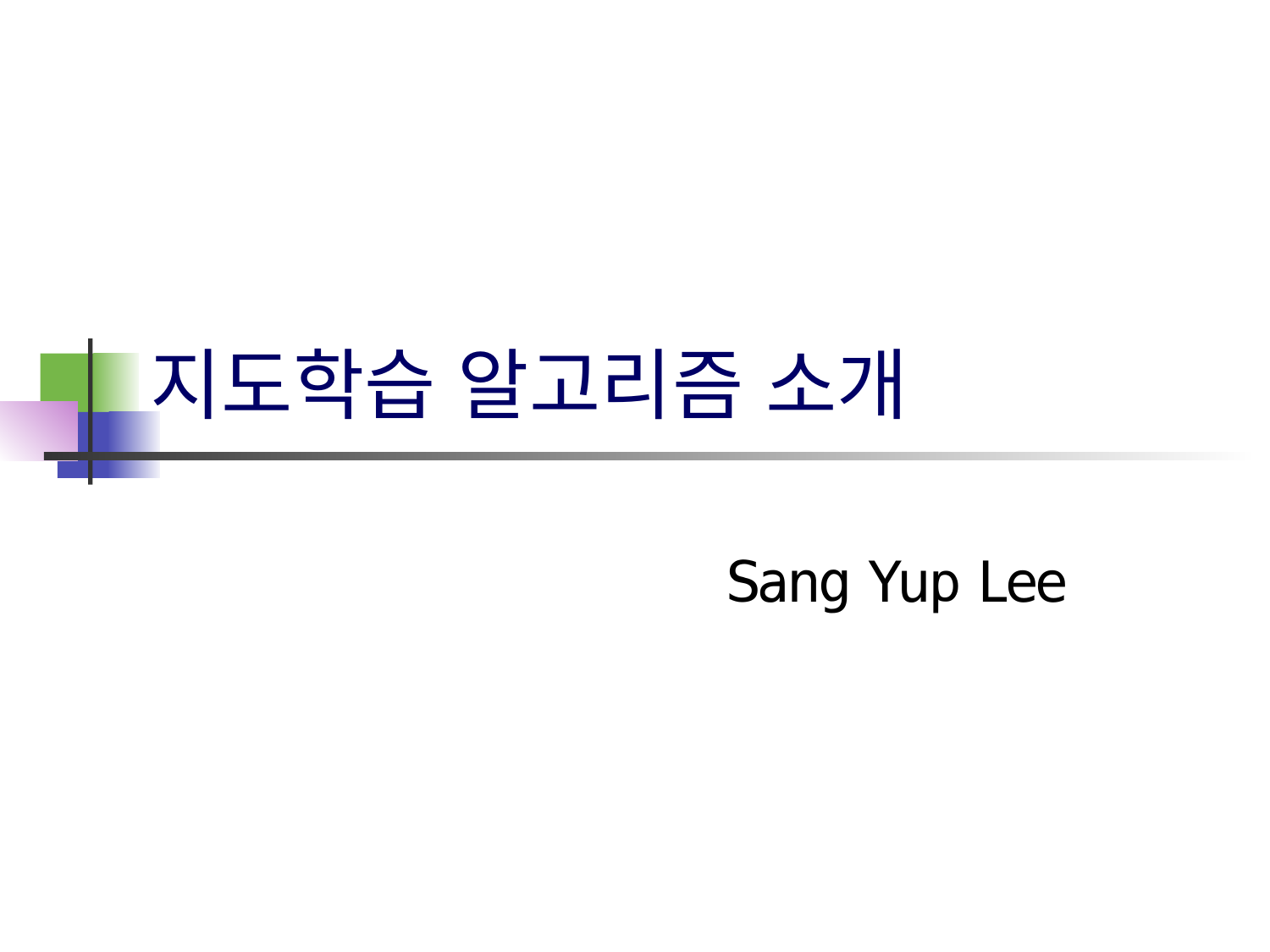

# 지도학습 알고리즘 소개
Sang Yup Lee